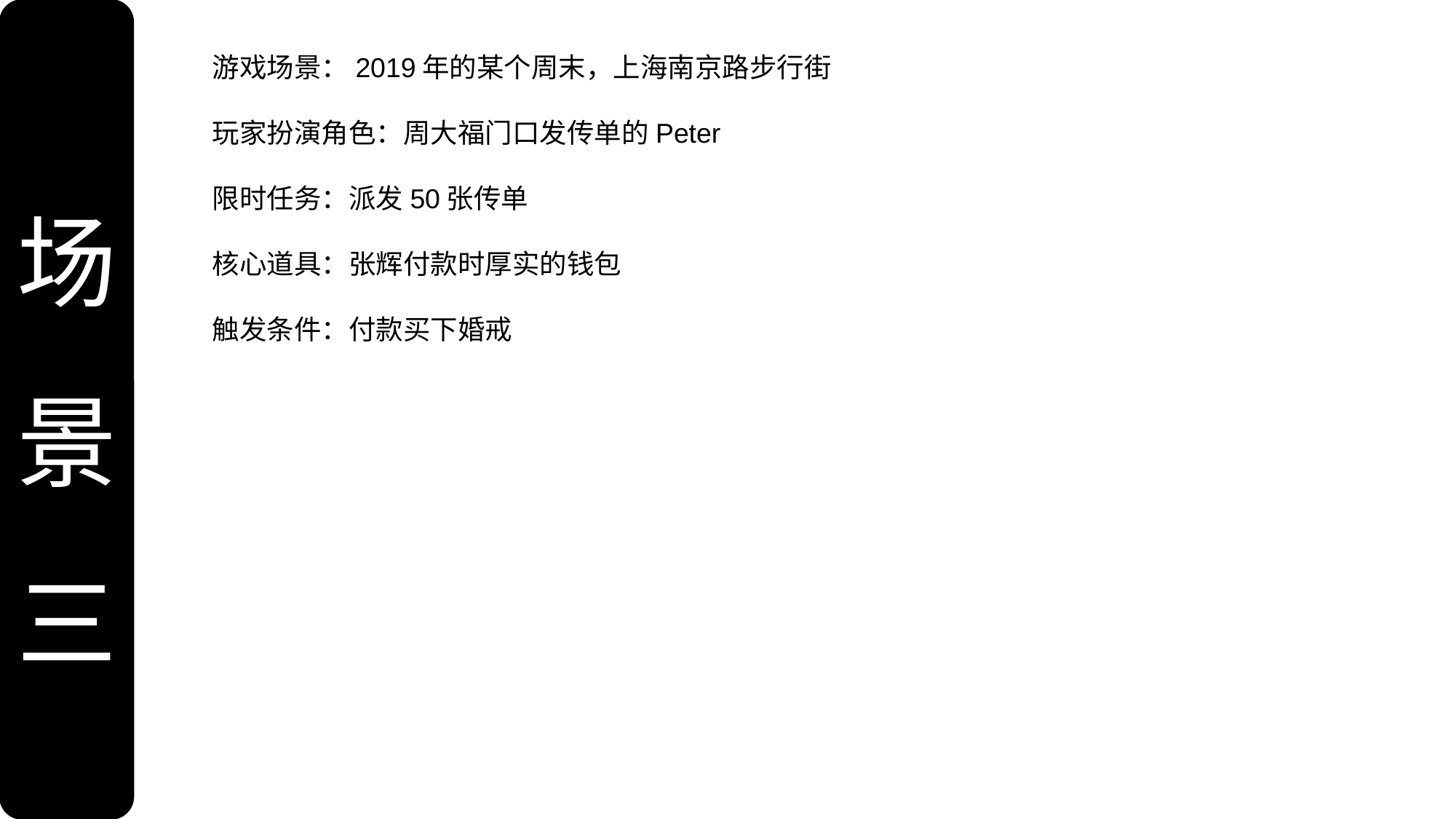

场景
三
游戏场景：2019年的某个周末，上海南京路步行街

玩家扮演角色：周大福门口发传单的Peter

限时任务：派发50张传单

核心道具：张辉付款时厚实的钱包

触发条件：付款买下婚戒